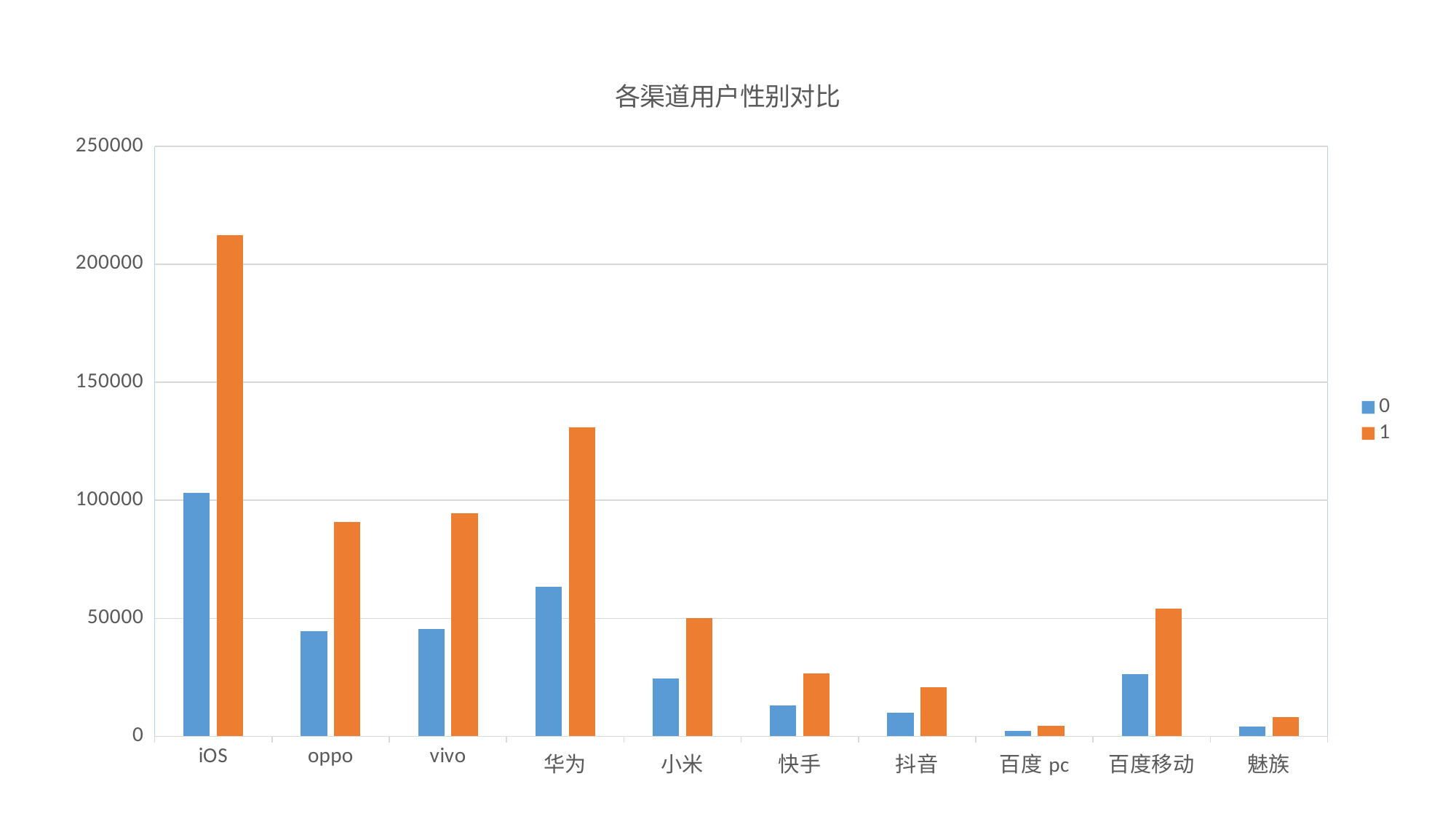

### Chart: 各渠道用户性别对比

| Category | 0 | 1 |
|---|---|---|
| iOS | 103105.0 | 212234.0 |
| oppo | 44441.0 | 90661.0 |
| vivo | 45431.0 | 94521.0 |
| 华为 | 63246.0 | 130849.0 |
| 小米 | 24444.0 | 49979.0 |
| 快手 | 12955.0 | 26750.0 |
| 抖音 | 9967.0 | 20740.0 |
| 百度pc | 2175.0 | 4473.0 |
| 百度移动 | 26302.0 | 54131.0 |
| 魅族 | 3979.0 | 8219.0 |